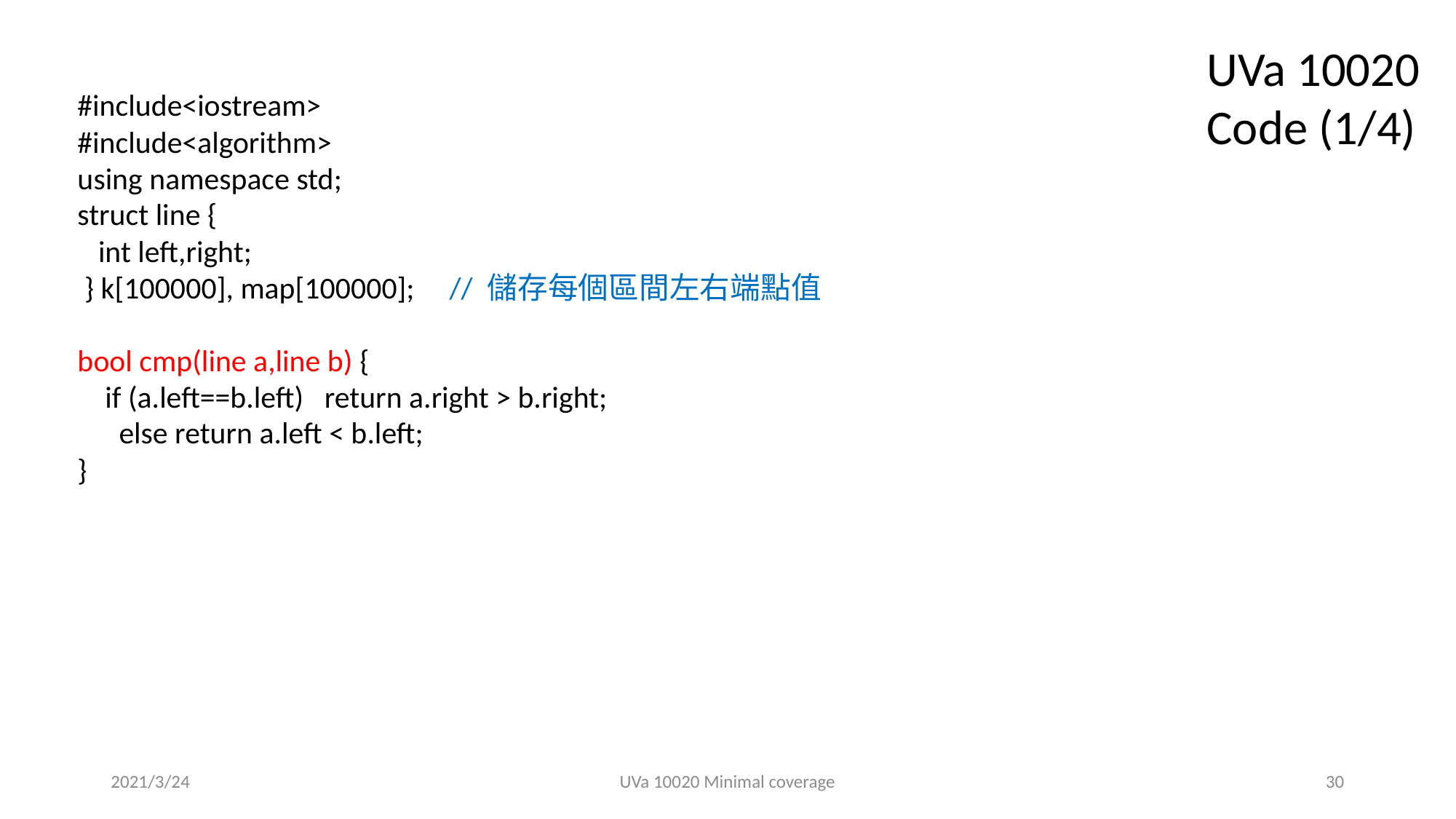

UVa 10020 Code (1/4)
#include<iostream>
#include<algorithm>
using namespace std;
struct line {
   int left,right;
 } k[100000], map[100000];     // 儲存每個區間左右端點值

bool cmp(line a,line b) {
    if (a.left==b.left)   return a.right > b.right;
      else return a.left < b.left;
}
2021/3/24
UVa 10020 Minimal coverage
30